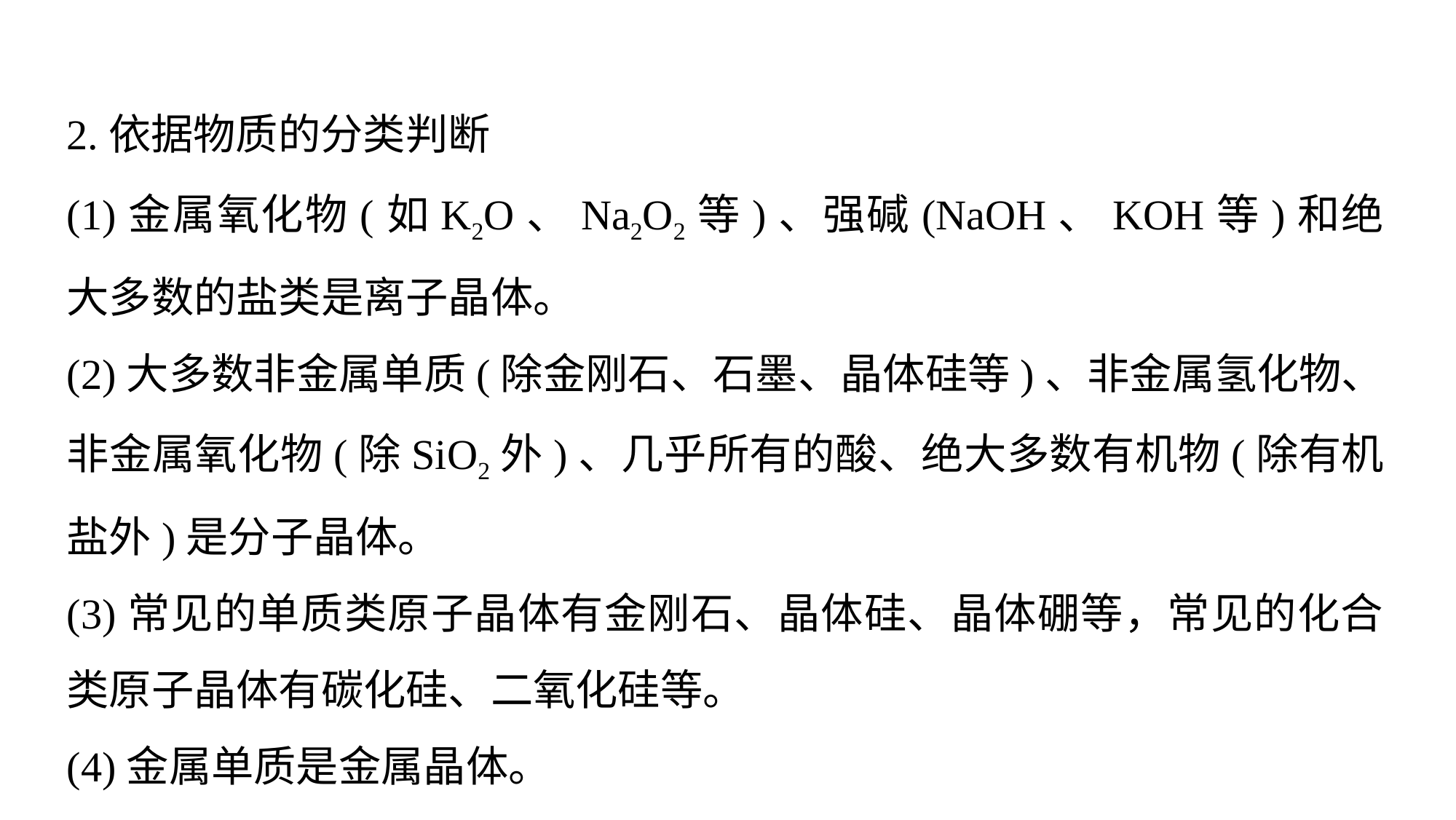

2.依据物质的分类判断
(1)金属氧化物(如K2O、Na2O2等)、强碱(NaOH、KOH等)和绝大多数的盐类是离子晶体。
(2)大多数非金属单质(除金刚石、石墨、晶体硅等)、非金属氢化物、非金属氧化物(除SiO2外)、几乎所有的酸、绝大多数有机物(除有机盐外)是分子晶体。
(3)常见的单质类原子晶体有金刚石、晶体硅、晶体硼等，常见的化合类原子晶体有碳化硅、二氧化硅等。
(4)金属单质是金属晶体。